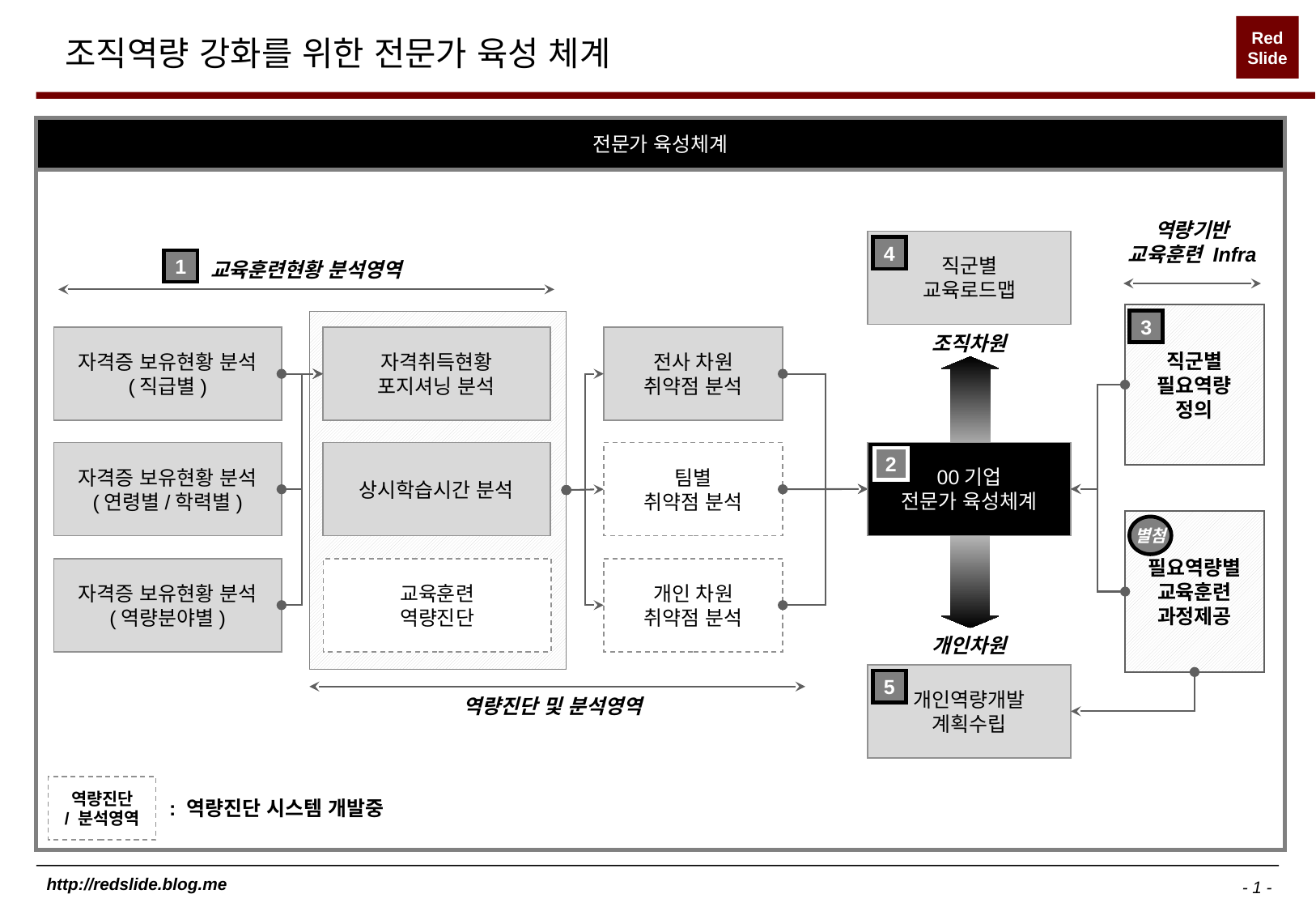

# 조직역량 강화를 위한 전문가 육성 체계
전문가 육성체계

역량기반
교육훈련 Infra
직군별
교육로드맵
4
1
교육훈련현황 분석영역
직군별
필요역량
정의
3

조직차원
자격증 보유현황 분석
(직급별)
자격취득현황
포지셔닝 분석
전사 차원
취약점 분석

00기업
전문가 육성체계
자격증 보유현황 분석
(연령별/학력별)
상시학습시간 분석
팀별
취약점 분석
2
필요역량별
교육훈련
과정제공
별첨
자격증 보유현황 분석
(역량분야별)
교육훈련
역량진단
개인 차원
취약점 분석
개인차원
개인역량개발
계획수립
5
역량진단 및 분석영역
역량진단
/ 분석영역
: 역량진단 시스템 개발중